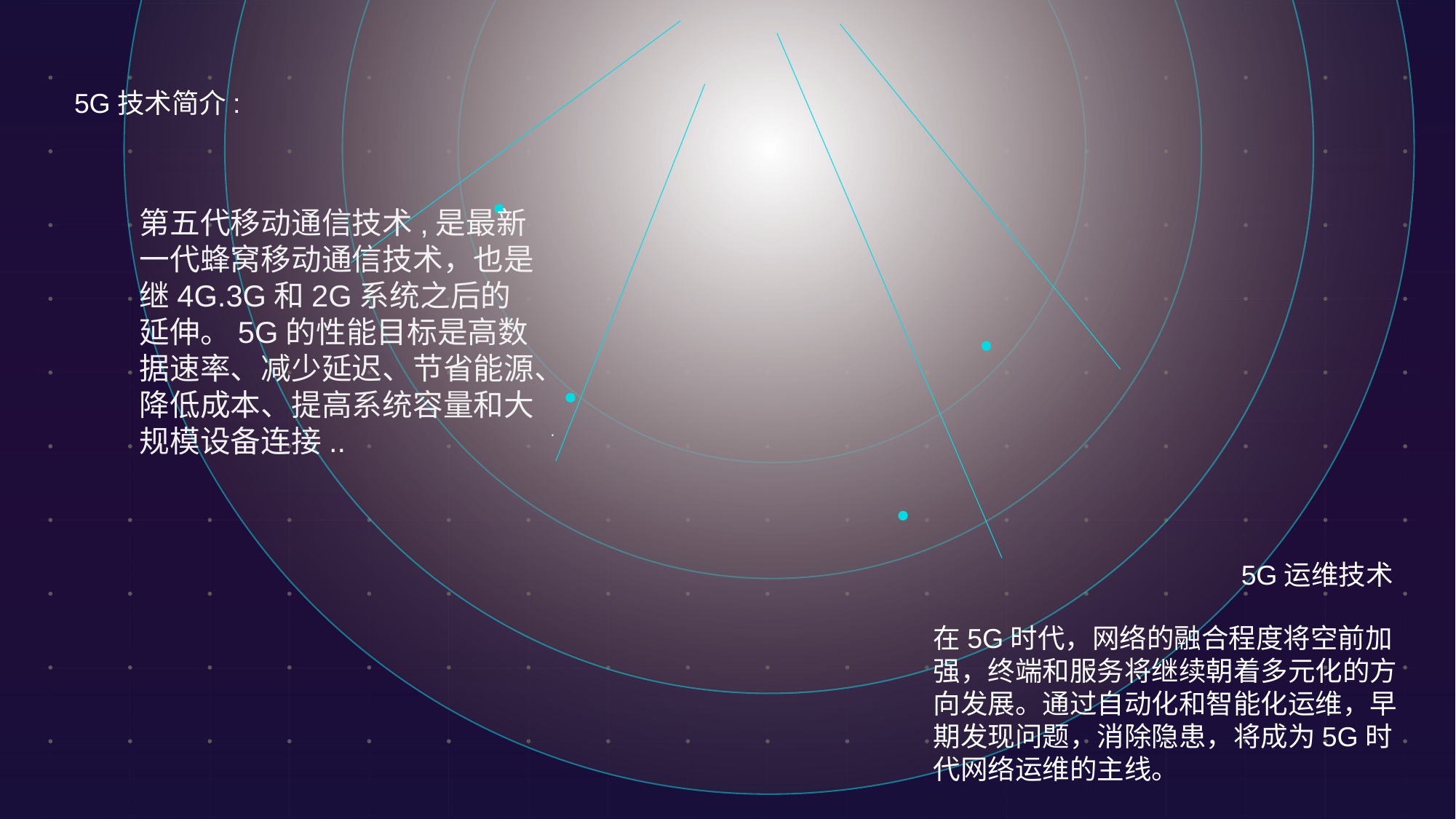

5G技术简介:
第五代移动通信技术,是最新一代蜂窝移动通信技术，也是继4G.3G和2G系统之后的延伸。5G的性能目标是高数据速率、减少延迟、节省能源、降低成本、提高系统容量和大规模设备连接..

.

5G运维技术
在5G时代，网络的融合程度将空前加强，终端和服务将继续朝着多元化的方向发展。通过自动化和智能化运维，早期发现问题，消除隐患，将成为5G时代网络运维的主线。